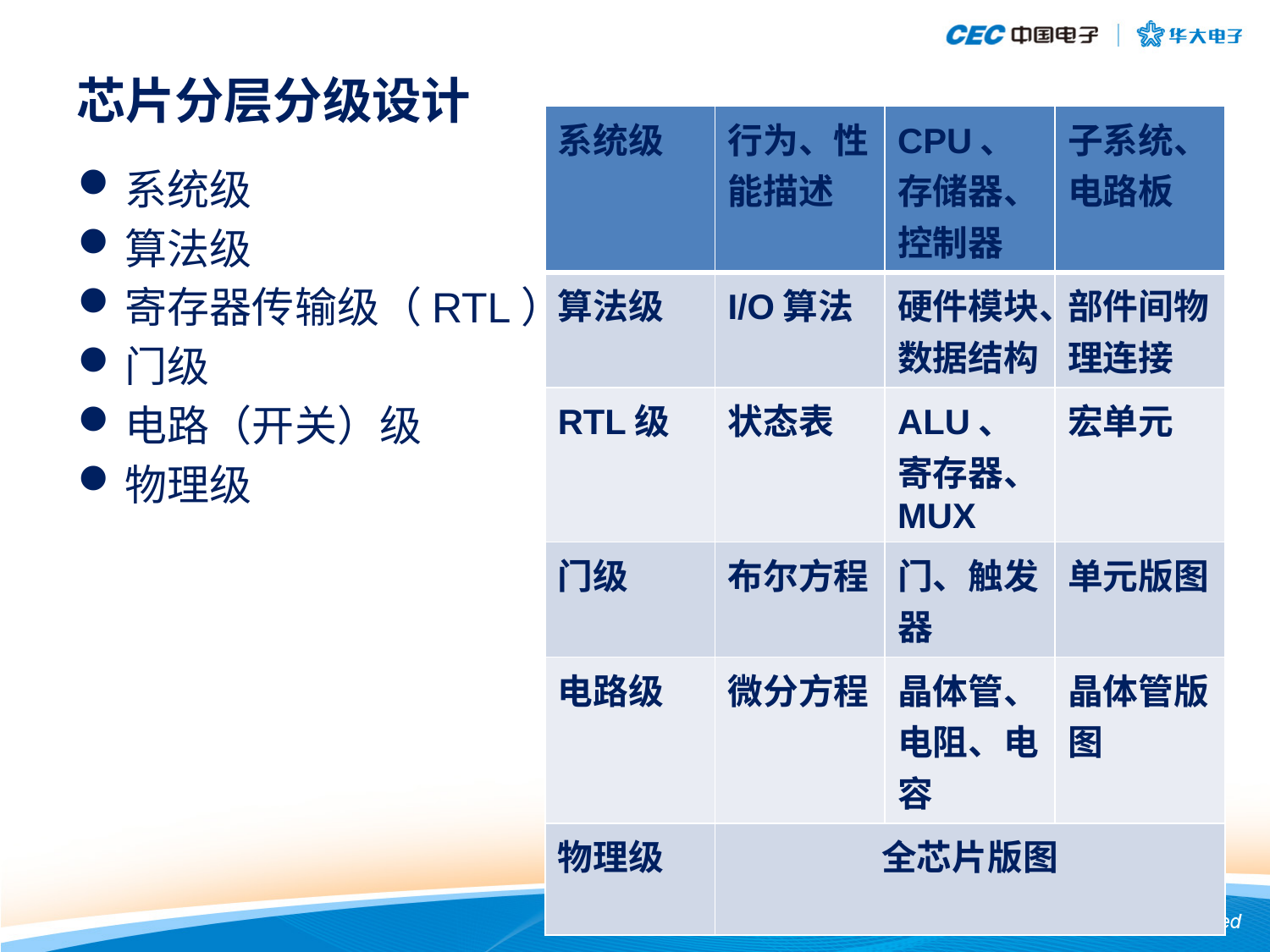

# 芯片分层分级设计
| 系统级 | 行为、性能描述 | CPU、存储器、控制器 | 子系统、电路板 |
| --- | --- | --- | --- |
| 算法级 | I/O算法 | 硬件模块、数据结构 | 部件间物理连接 |
| RTL级 | 状态表 | ALU、寄存器、MUX | 宏单元 |
| 门级 | 布尔方程 | 门、触发器 | 单元版图 |
| 电路级 | 微分方程 | 晶体管、电阻、电容 | 晶体管版图 |
| 物理级 | 全芯片版图 |  |  |
系统级
算法级
寄存器传输级（RTL）
门级
电路（开关）级
物理级